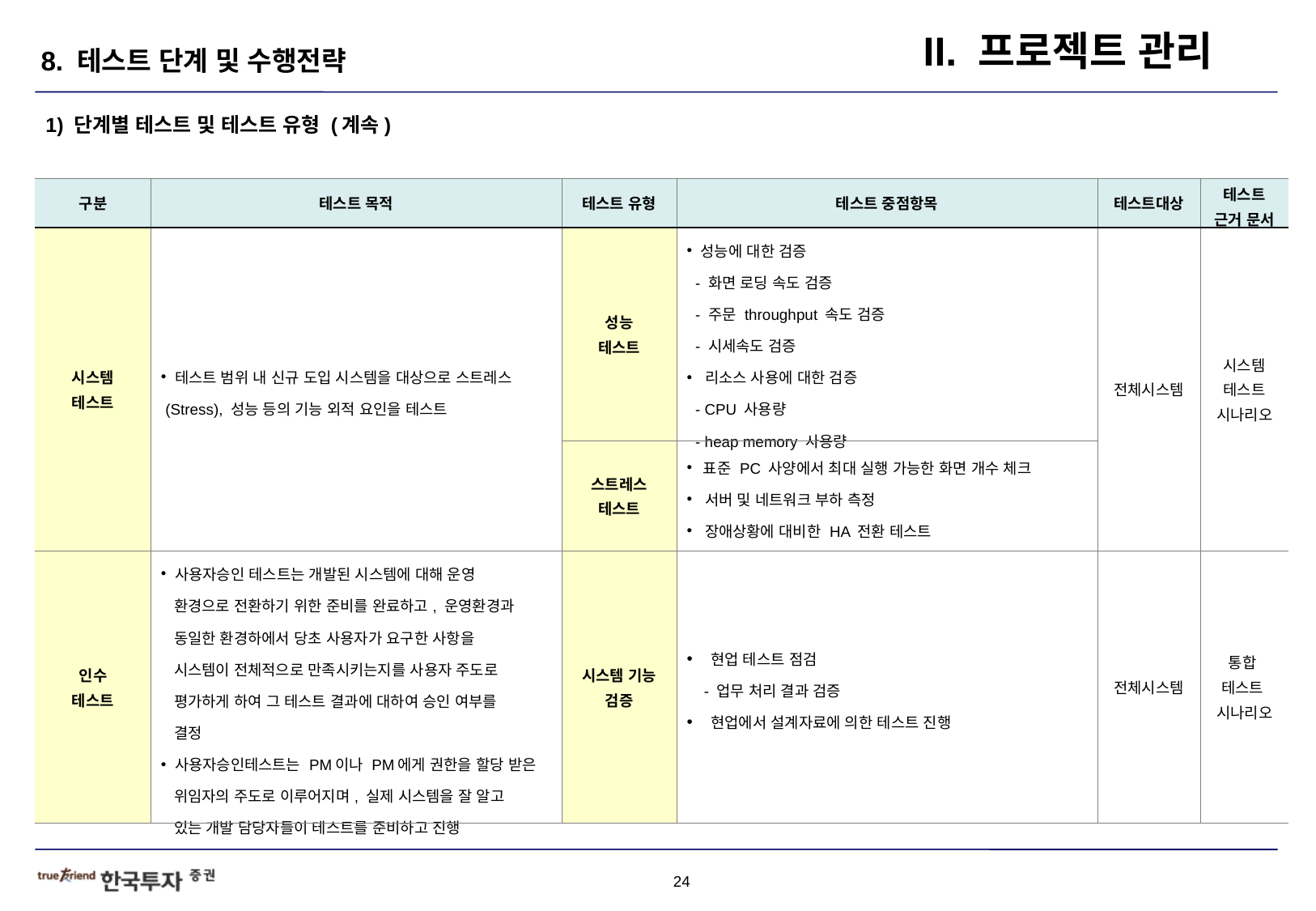

II. 프로젝트 관리
8. 테스트 단계 및 수행전략
1) 단계별 테스트 및 테스트 유형 (계속)
| 구분 | 테스트 목적 | 테스트 유형 | 테스트 중점항목 | 테스트대상 | 테스트 근거 문서 |
| --- | --- | --- | --- | --- | --- |
| 시스템 테스트 | 테스트 범위 내 신규 도입 시스템을 대상으로 스트레스 (Stress), 성능 등의 기능 외적 요인을 테스트 | 성능 테스트 | 성능에 대한 검증 - 화면 로딩 속도 검증 - 주문 throughput 속도 검증 - 시세속도 검증 리소스 사용에 대한 검증 - CPU 사용량 - heap memory 사용량 | 전체시스템 | 시스템 테스트 시나리오 |
|  |  | 스트레스 테스트 | 표준 PC 사양에서 최대 실행 가능한 화면 개수 체크 서버 및 네트워크 부하 측정 장애상황에 대비한 HA 전환 테스트 |  |  |
| 인수 테스트 | 사용자승인 테스트는 개발된 시스템에 대해 운영 환경으로 전환하기 위한 준비를 완료하고, 운영환경과 동일한 환경하에서 당초 사용자가 요구한 사항을 시스템이 전체적으로 만족시키는지를 사용자 주도로 평가하게 하여 그 테스트 결과에 대하여 승인 여부를 결정 사용자승인테스트는 PM이나 PM에게 권한을 할당 받은 위임자의 주도로 이루어지며, 실제 시스템을 잘 알고 있는 개발 담당자들이 테스트를 준비하고 진행 | 시스템 기능 검증 | 현업 테스트 점검 - 업무 처리 결과 검증 현업에서 설계자료에 의한 테스트 진행 | 전체시스템 | 통합 테스트 시나리오 |